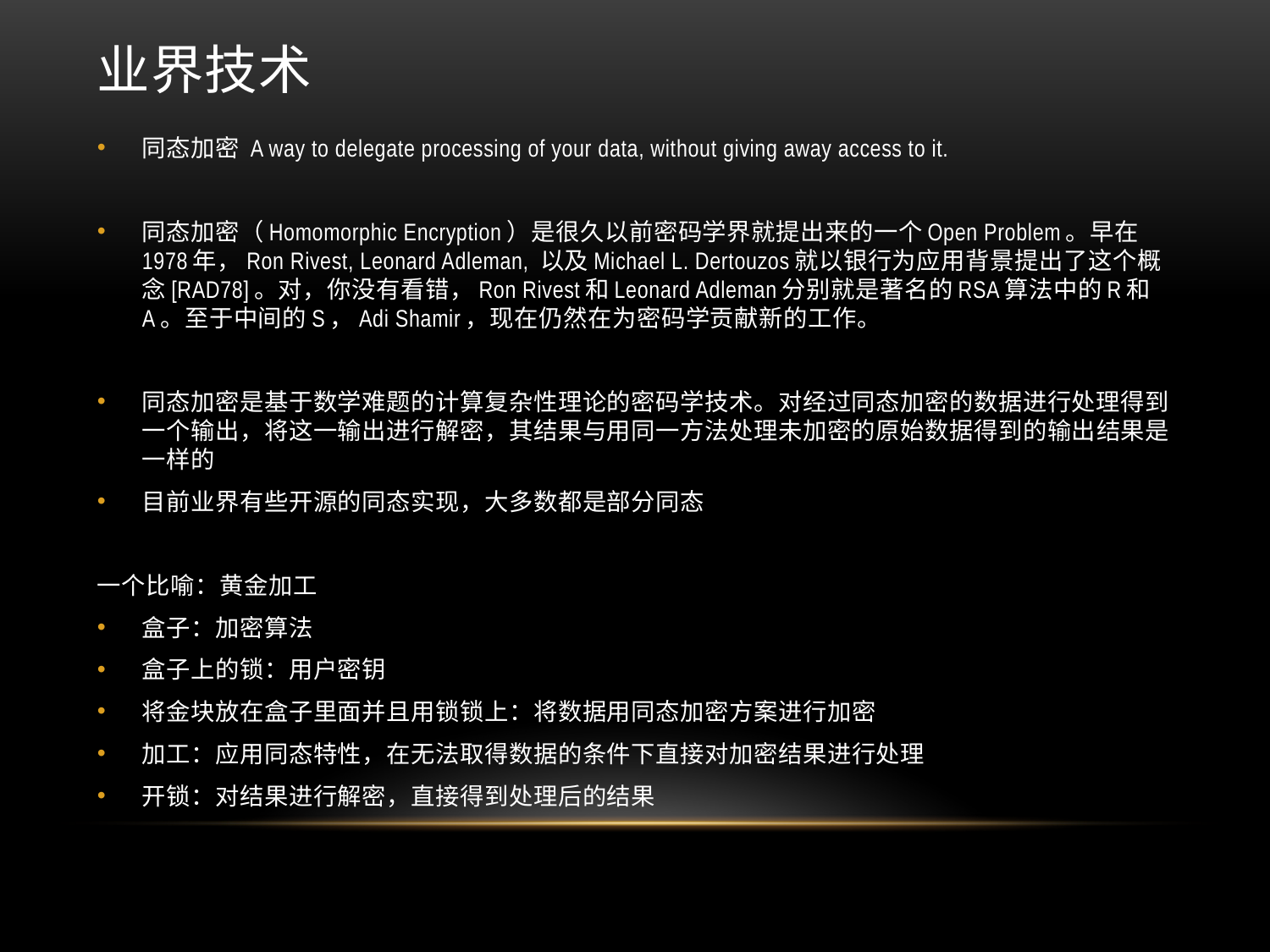

# 业界技术
同态加密 A way to delegate processing of your data, without giving away access to it.

同态加密（Homomorphic Encryption）是很久以前密码学界就提出来的一个Open Problem。早在1978年，Ron Rivest, Leonard Adleman, 以及Michael L. Dertouzos就以银行为应用背景提出了这个概念[RAD78]。对，你没有看错，Ron Rivest和Leonard Adleman分别就是著名的RSA算法中的R和A。至于中间的S，Adi Shamir，现在仍然在为密码学贡献新的工作。

同态加密是基于数学难题的计算复杂性理论的密码学技术。对经过同态加密的数据进行处理得到一个输出，将这一输出进行解密，其结果与用同一方法处理未加密的原始数据得到的输出结果是一样的
目前业界有些开源的同态实现，大多数都是部分同态

一个比喻：黄金加工
盒子：加密算法
盒子上的锁：用户密钥
将金块放在盒子里面并且用锁锁上：将数据用同态加密方案进行加密
加工：应用同态特性，在无法取得数据的条件下直接对加密结果进行处理
开锁：对结果进行解密，直接得到处理后的结果